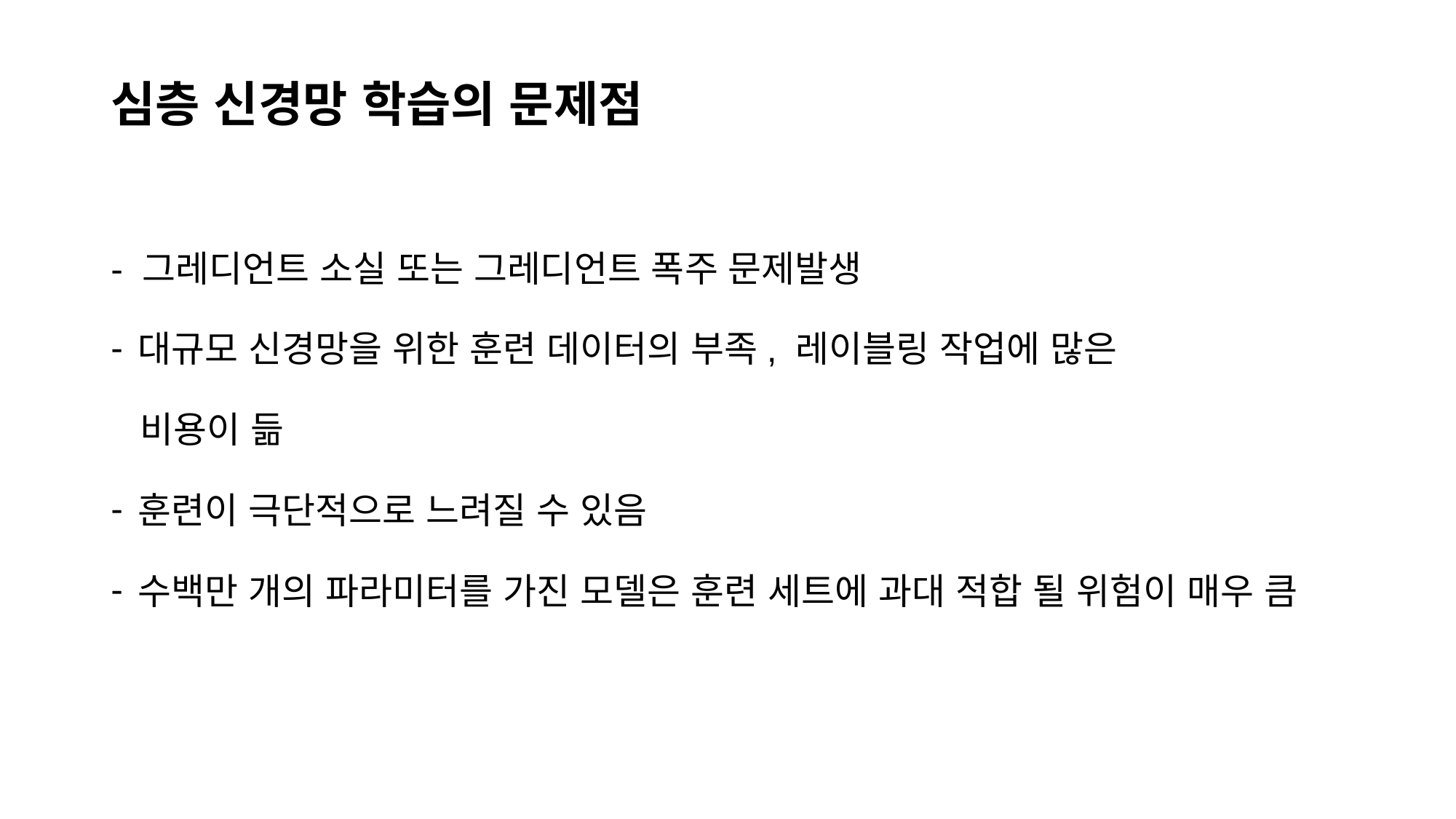

# 심층 신경망 학습의 문제점
- 그레디언트 소실 또는 그레디언트 폭주 문제발생
대규모 신경망을 위한 훈련 데이터의 부족, 레이블링 작업에 많은
  비용이 듦
훈련이 극단적으로 느려질 수 있음
수백만 개의 파라미터를 가진 모델은 훈련 세트에 과대 적합 될 위험이 매우 큼